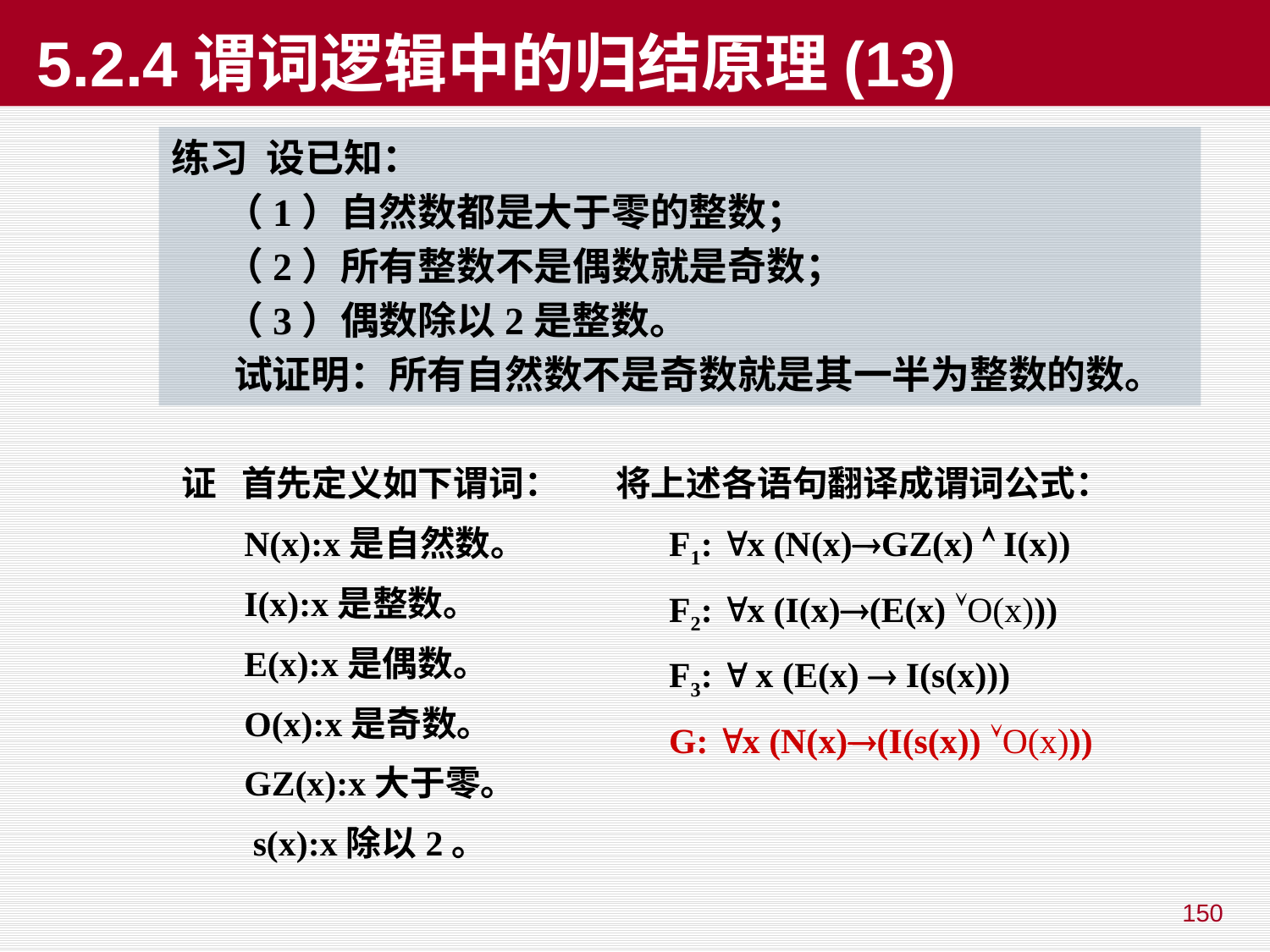

# 5.2.4谓词逻辑中的归结原理(13)
练习  设已知：
     （1）自然数都是大于零的整数；
     （2）所有整数不是偶数就是奇数；
     （3）偶数除以2是整数。
      试证明：所有自然数不是奇数就是其一半为整数的数。
证   首先定义如下谓词：
       N(x):x是自然数。
       I(x):x是整数。
       E(x):x是偶数。
       O(x):x是奇数。
       GZ(x):x大于零。
        s(x):x除以2。
将上述各语句翻译成谓词公式：
      F1: ∀x (N(x)→GZ(x) ∧ I(x))
      F2: ∀x (I(x)→(E(x) ∨O(x)))
      F3: ∀ x (E(x) → I(s(x)))
      G: ∀x (N(x)→(I(s(x)) ∨O(x)))
150